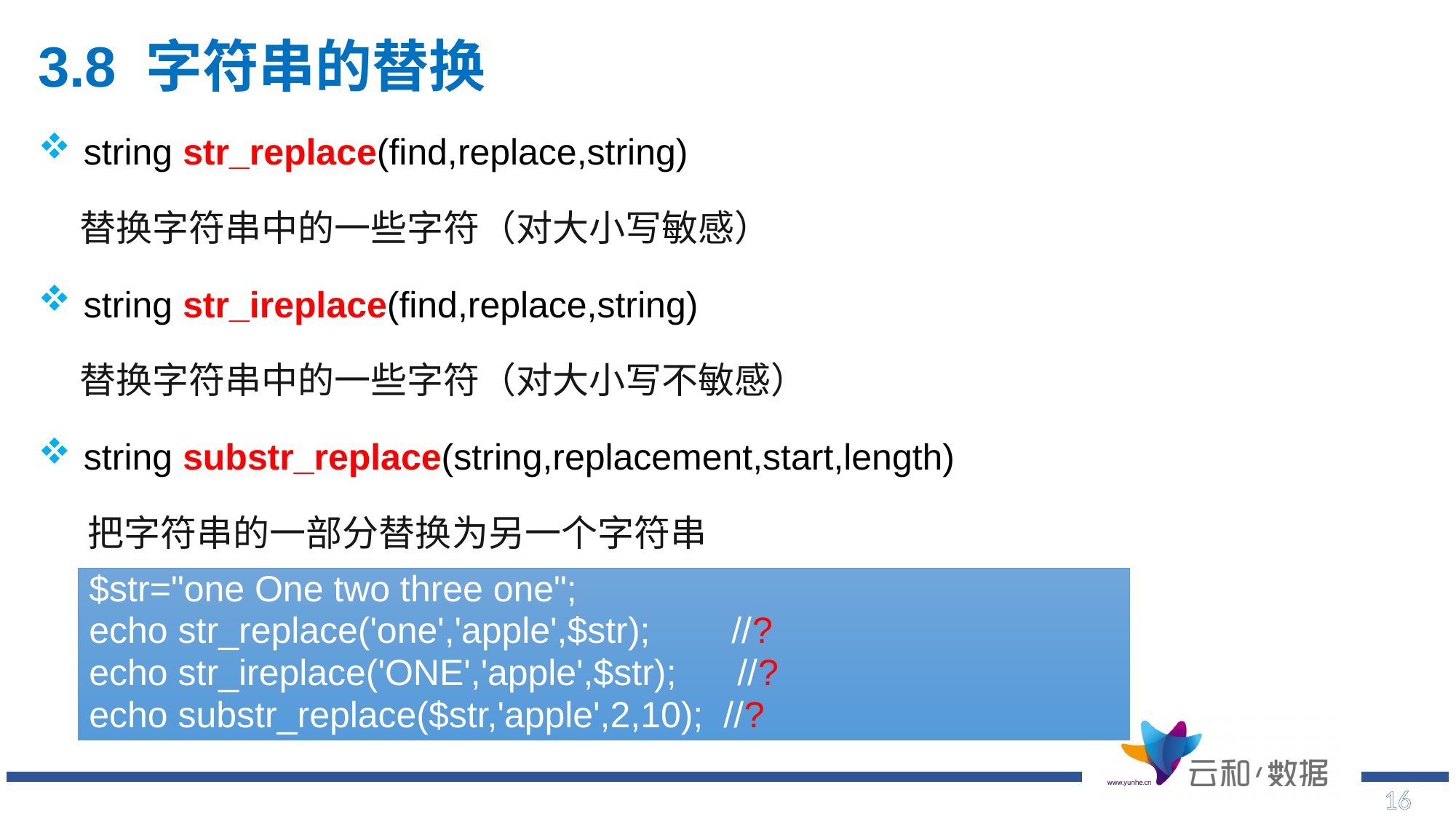

3.8 字符串的替换
# string str_replace(find,replace,string)
    替换字符串中的一些字符（对大小写敏感）
string str_ireplace(find,replace,string)
    替换字符串中的一些字符（对大小写不敏感）
string substr_replace(string,replacement,start,length)
     把字符串的一部分替换为另一个字符串
$str="one One two three one";
echo str_replace('one','apple',$str);        //?
echo str_ireplace('ONE','apple',$str);      //?
echo substr_replace($str,'apple',2,10);  //?